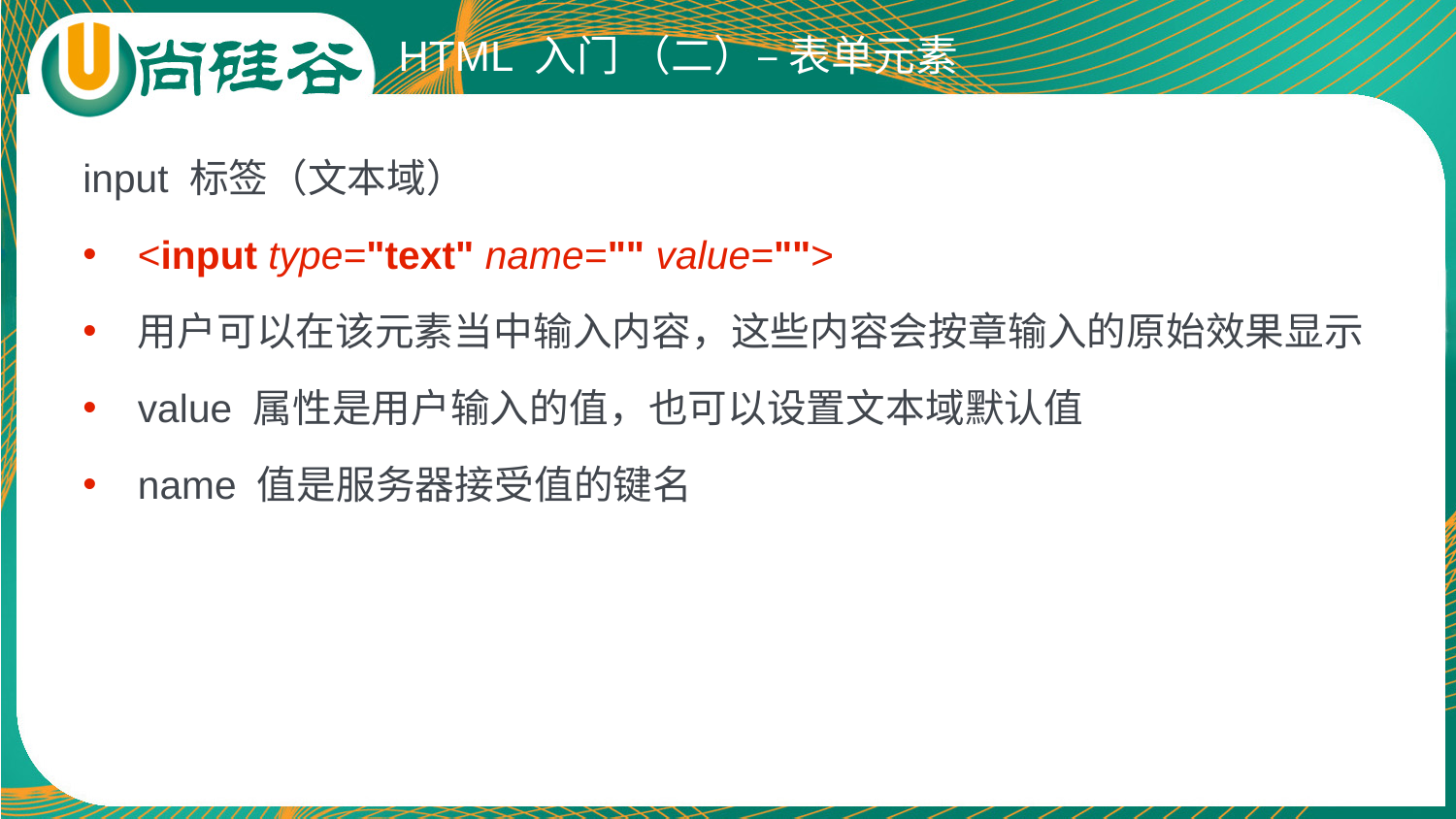

# HTML 入门 （二）– 表单元素
input 标签（文本域）
<input type="text" name="" value="">
用户可以在该元素当中输入内容，这些内容会按章输入的原始效果显示
value 属性是用户输入的值，也可以设置文本域默认值
name 值是服务器接受值的键名